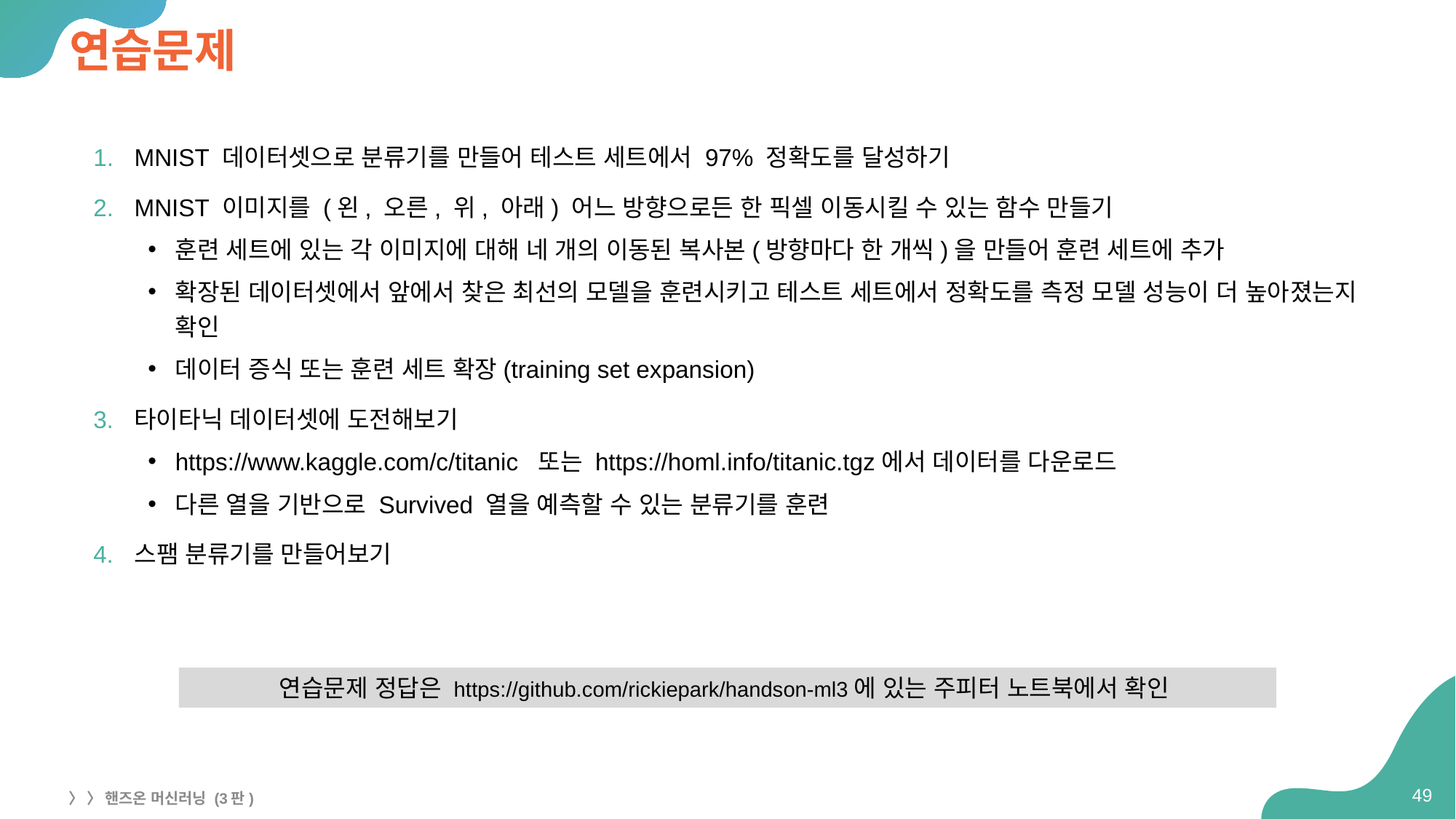

# 연습문제
MNIST 데이터셋으로 분류기를 만들어 테스트 세트에서 97% 정확도를 달성하기
MNIST 이미지를 (왼, 오른, 위, 아래) 어느 방향으로든 한 픽셀 이동시킬 수 있는 함수 만들기
훈련 세트에 있는 각 이미지에 대해 네 개의 이동된 복사본(방향마다 한 개씩)을 만들어 훈련 세트에 추가
확장된 데이터셋에서 앞에서 찾은 최선의 모델을 훈련시키고 테스트 세트에서 정확도를 측정 모델 성능이 더 높아졌는지 확인
데이터 증식 또는 훈련 세트 확장(training set expansion)
타이타닉 데이터셋에 도전해보기
https://www.kaggle.com/c/titanic  또는 https://homl.info/titanic.tgz에서 데이터를 다운로드
다른 열을 기반으로 Survived 열을 예측할 수 있는 분류기를 훈련
스팸 분류기를 만들어보기
연습문제 정답은 https://github.com/rickiepark/handson-ml3에 있는 주피터 노트북에서 확인
49
〉 〉 핸즈온 머신러닝 (3판)